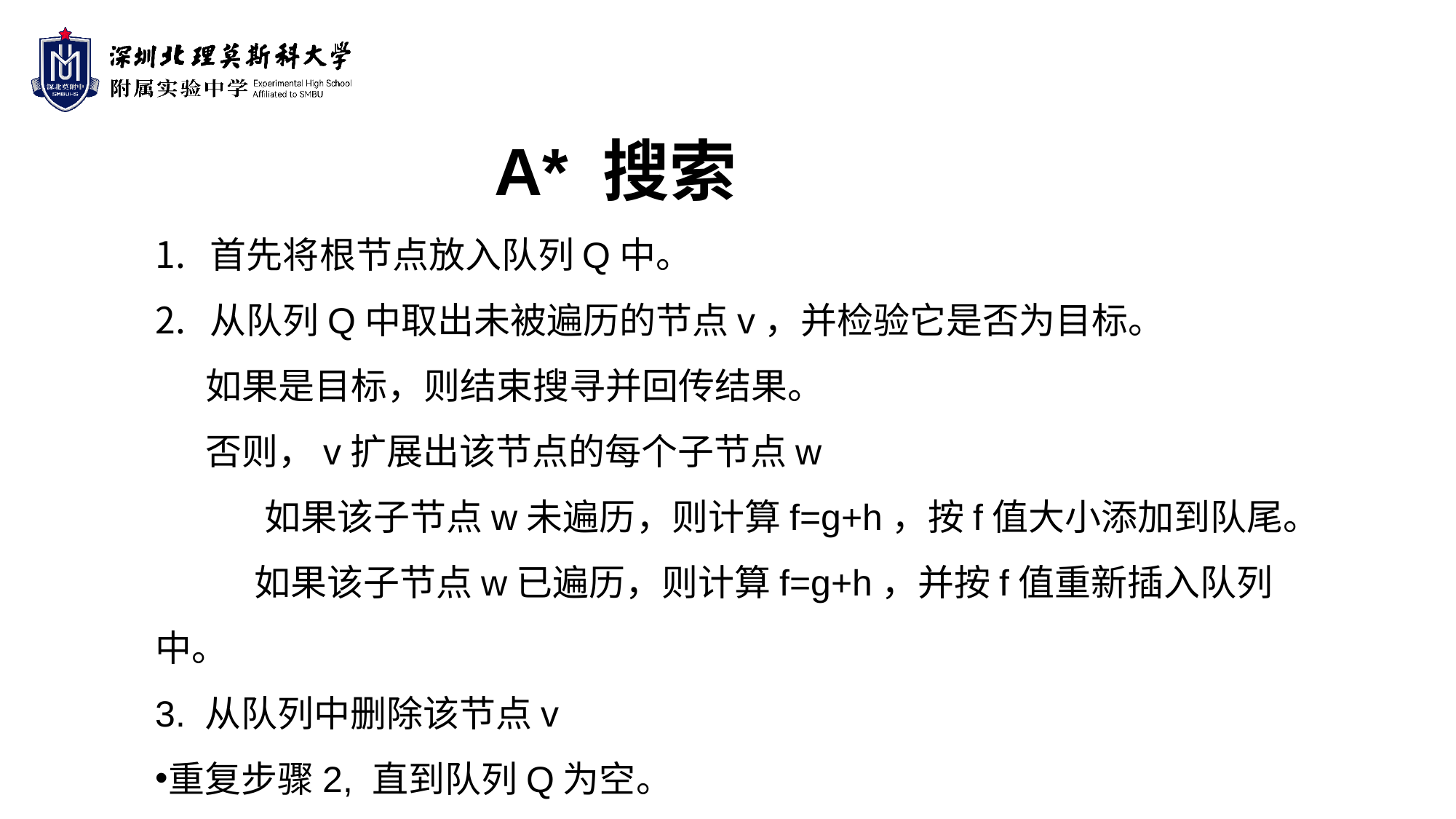

A* 搜索

首先将根节点放入队列Q中。
从队列Q中取出未被遍历的节点v，并检验它是否为目标。
     如果是目标，则结束搜寻并回传结果。
     否则，v扩展出该节点的每个子节点w
	如果该子节点w未遍历，则计算f=g+h，按f值大小添加到队尾。
           如果该子节点w已遍历，则计算f=g+h，并按f值重新插入队列中。
3. 从队列中删除该节点v
重复步骤2, 直到队列Q为空。